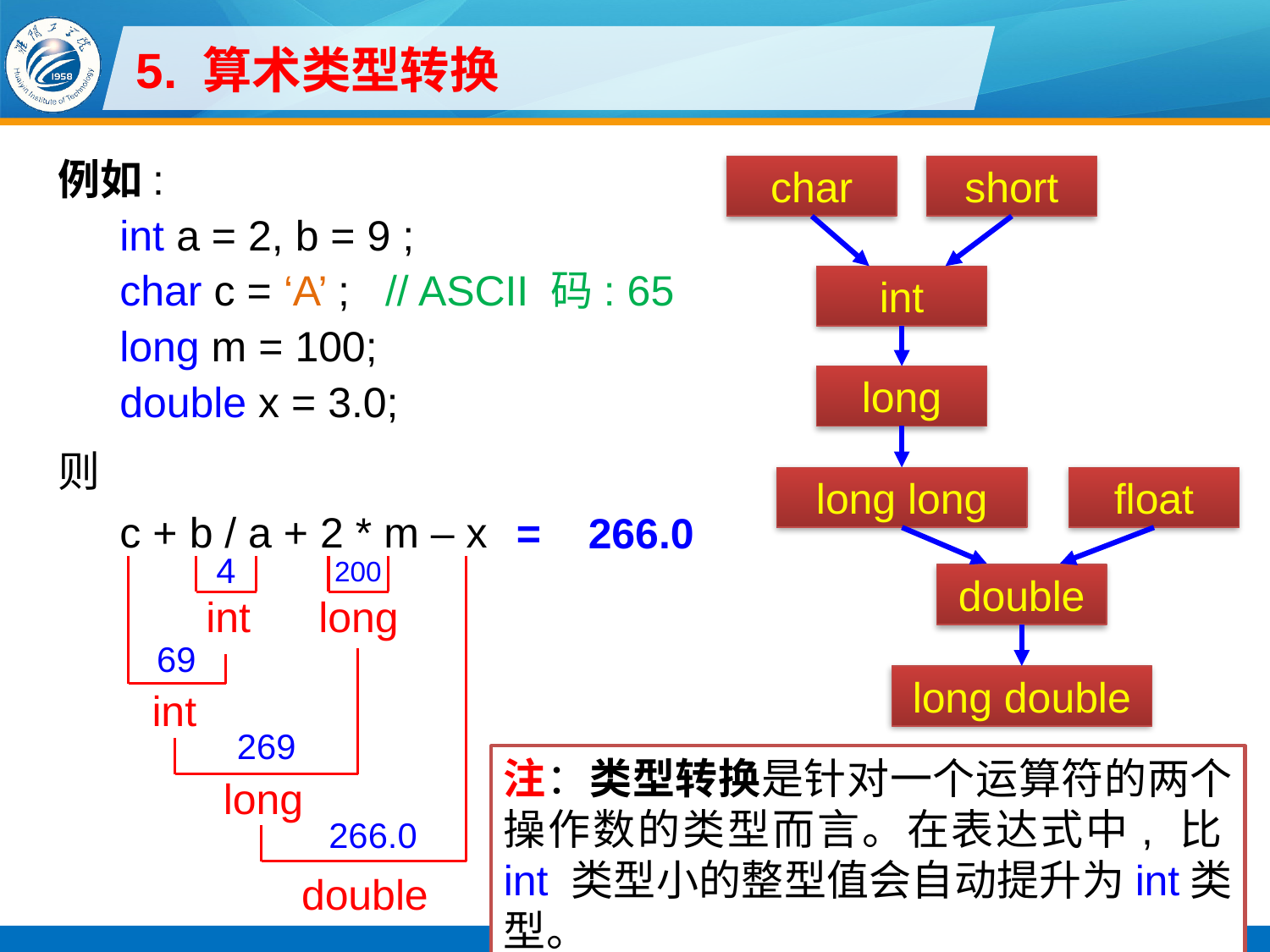

# 5. 算术类型转换
例如:
int a = 2, b = 9 ;
char c = ‘A’ ;   // ASCII 码: 65
long m = 100;
double x = 3.0;
则
c + b / a + 2 * m – x

char
short
int
long
float
double
long double
long long
=    266.0
4
200
int
int
double
long
69
long
269
注：类型转换是针对一个运算符的两个操作数的类型而言。在表达式中, 比int 类型小的整型值会自动提升为int类型。
266.0